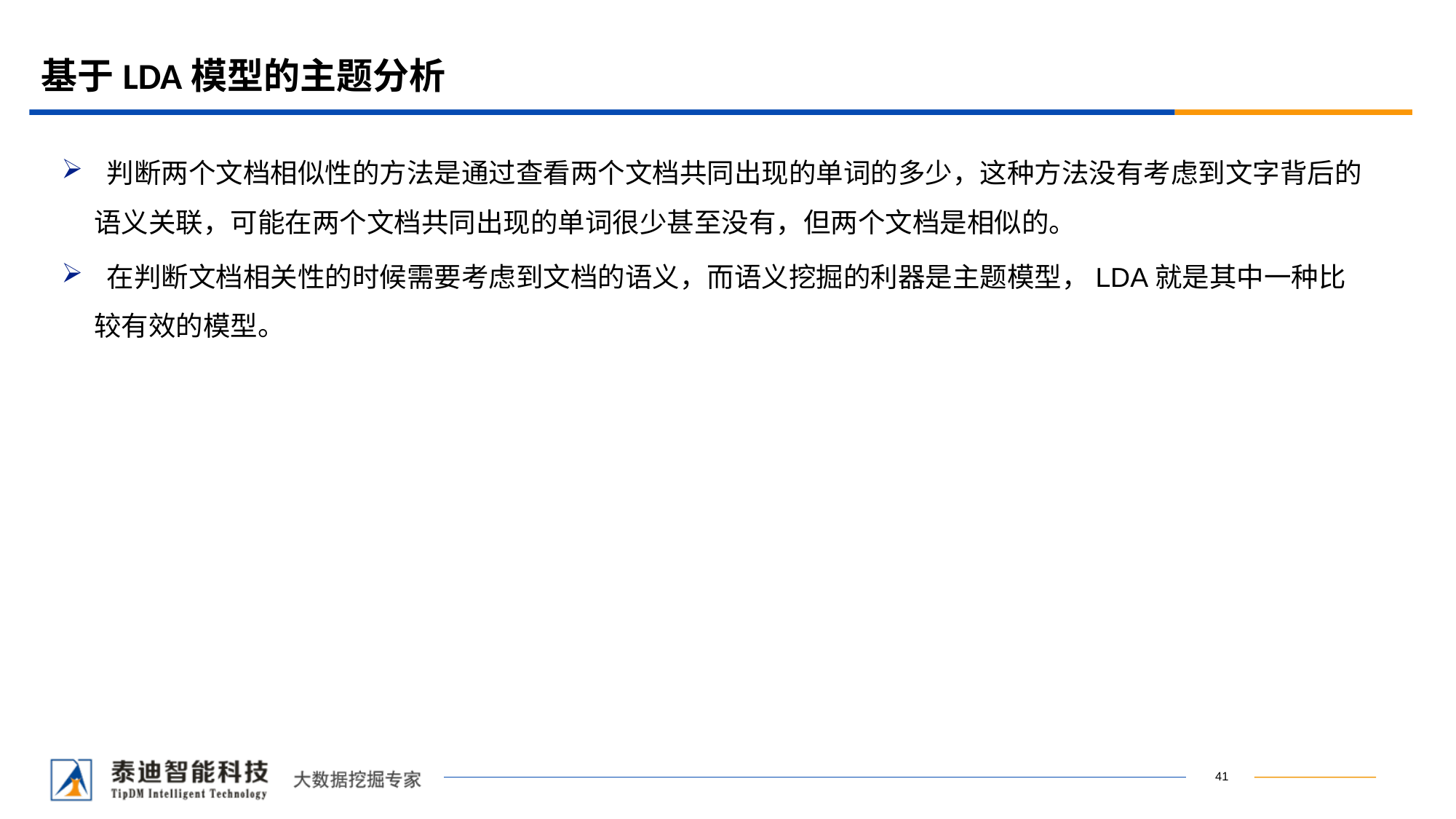

# 基于LDA模型的主题分析
 判断两个文档相似性的方法是通过查看两个文档共同出现的单词的多少，这种方法没有考虑到文字背后的语义关联，可能在两个文档共同出现的单词很少甚至没有，但两个文档是相似的。
 在判断文档相关性的时候需要考虑到文档的语义，而语义挖掘的利器是主题模型，LDA就是其中一种比较有效的模型。